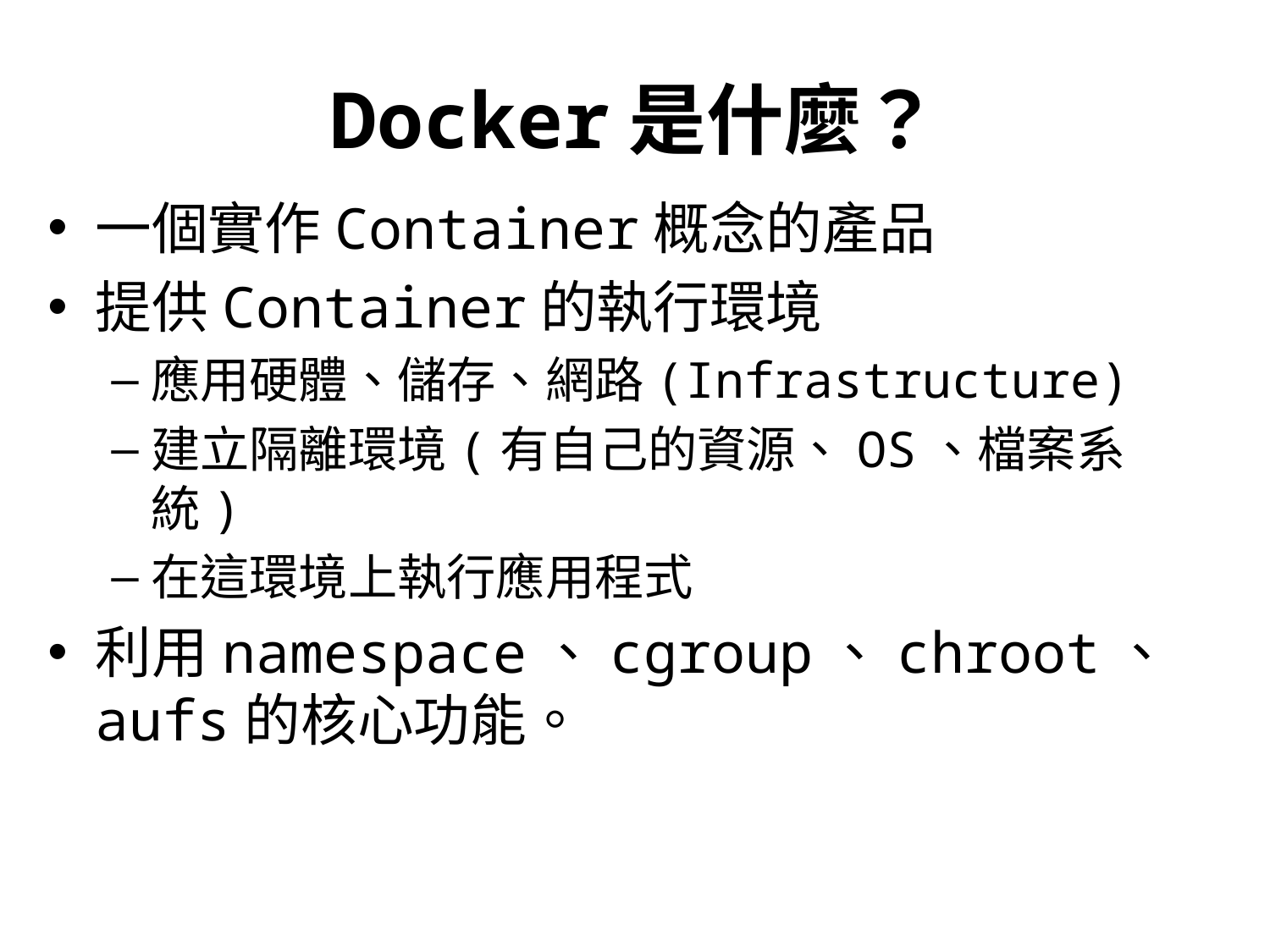

# Docker是什麼？
一個實作Container概念的產品
提供Container的執行環境
應用硬體、儲存、網路(Infrastructure)
建立隔離環境(有自己的資源、OS、檔案系統)
在這環境上執行應用程式
利用namespace、cgroup、chroot、aufs的核心功能。